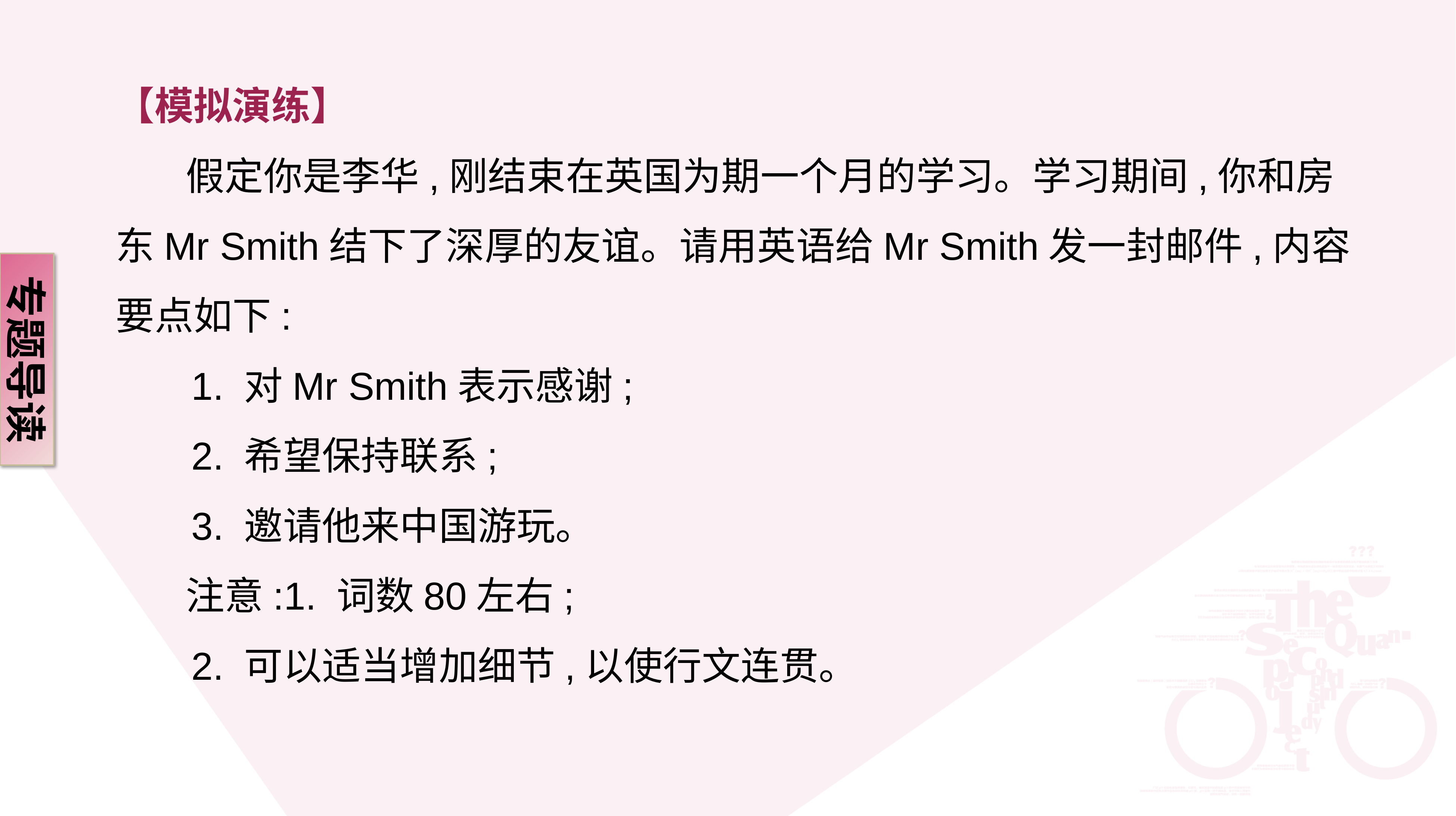

【模拟演练】
       假定你是李华,刚结束在英国为期一个月的学习。学习期间,你和房东Mr Smith结下了深厚的友谊。请用英语给Mr Smith发一封邮件,内容要点如下:
       1. 对Mr Smith表示感谢;
       2. 希望保持联系;
       3. 邀请他来中国游玩。
       注意:1. 词数80左右;
       2. 可以适当增加细节,以使行文连贯。
专题导读